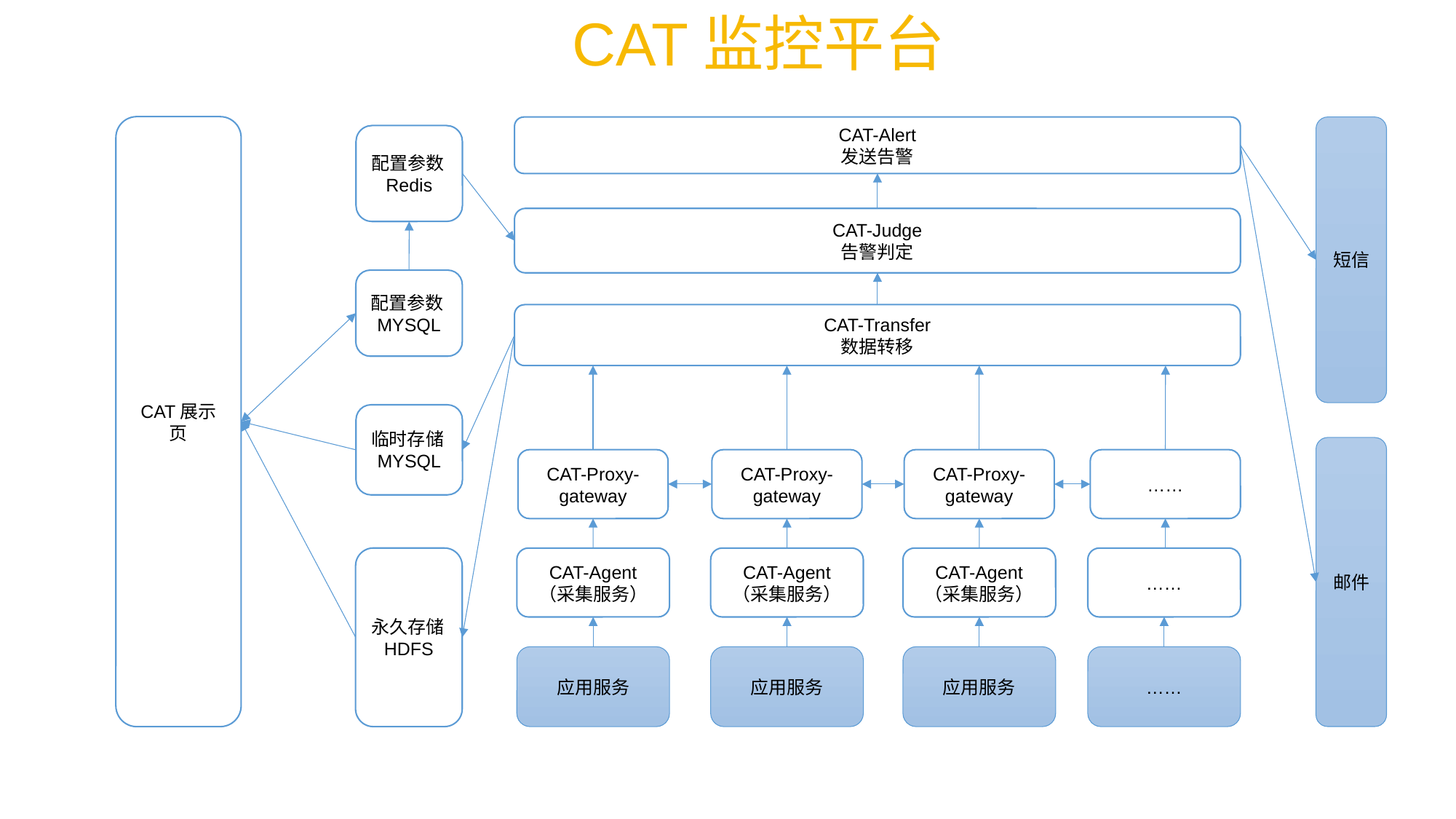

CAT监控平台
CAT展示页
短信
CAT-Alert
发送告警
配置参数Redis
CAT-Judge
告警判定
配置参数MYSQL
CAT-Transfer
数据转移
临时存储MYSQL
邮件
CAT-Proxy-gateway
CAT-Proxy-gateway
CAT-Proxy-gateway
……
永久存储HDFS
CAT-Agent
（采集服务）
CAT-Agent
（采集服务）
CAT-Agent
（采集服务）
……
应用服务
应用服务
应用服务
……